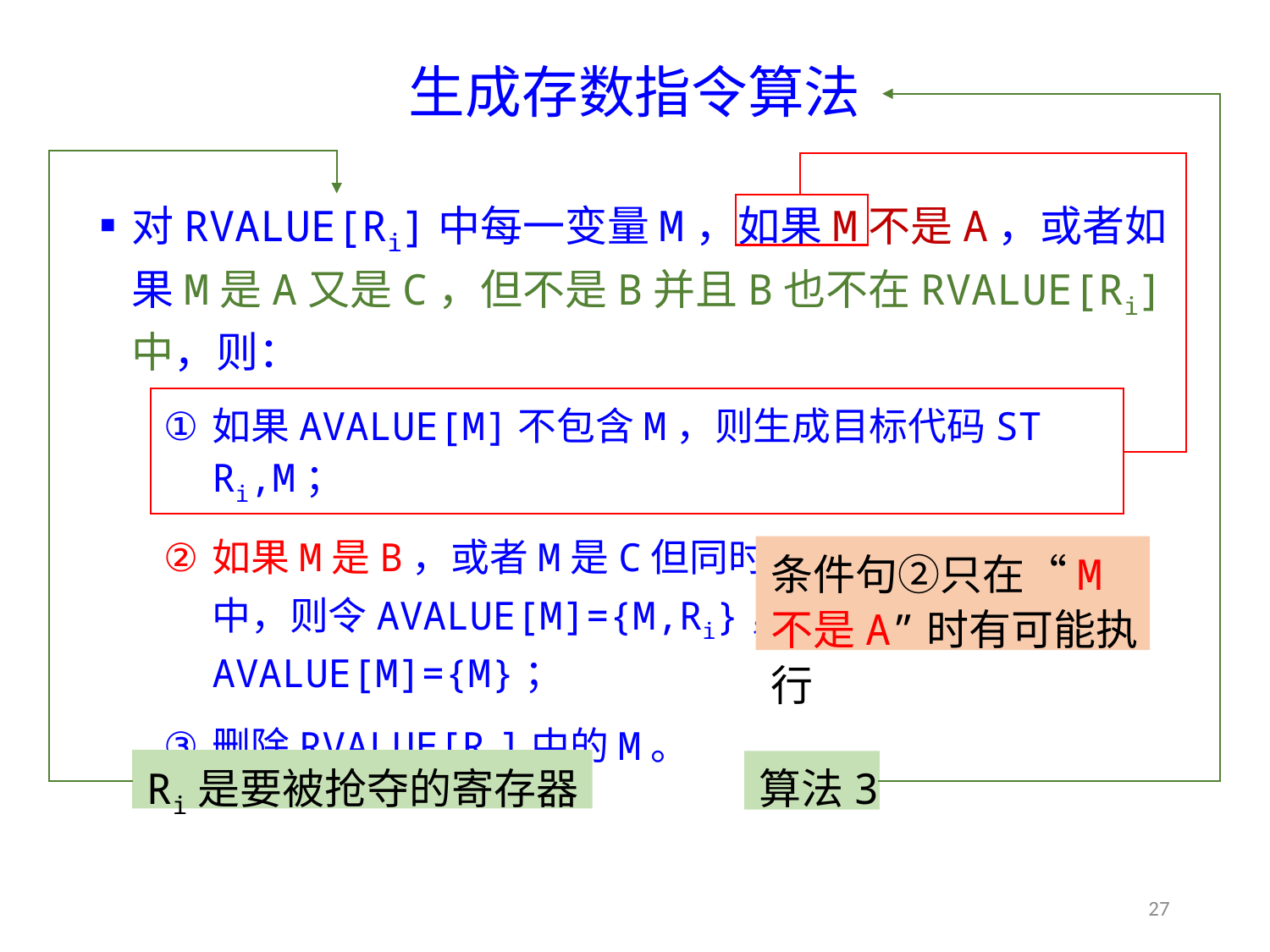

# 生成存数指令算法

算法3

Ri是要被抢夺的寄存器

条件句②只在“M不是A”时有可能执行
对RVALUE[Ri]中每一变量M，如果M不是A，或者如果M是A又是C，但不是B并且B也不在RVALUE[Ri]中，则：
如果AVALUE[M]不包含M，则生成目标代码ST Ri,M；
如果M是B，或者M是C但同时B也在RVALUE[Ri]中，则令AVALUE[M]={M,Ri}，否则令AVALUE[M]={M}；
删除RVALUE[Ri]中的M。

27